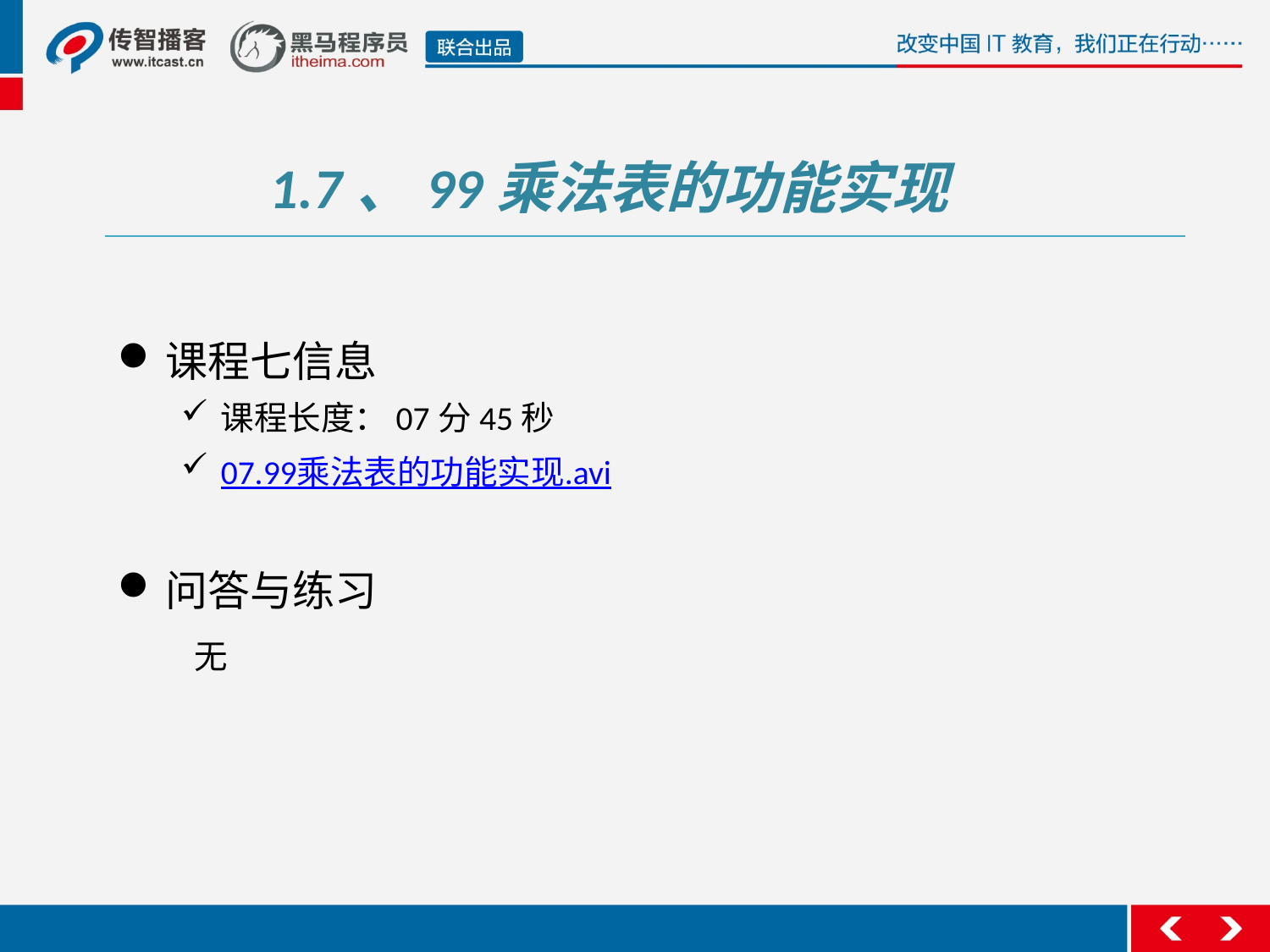

1.7、99乘法表的功能实现

课程七信息
课程长度：07分45秒
07.99乘法表的功能实现.avi

问答与练习
       无